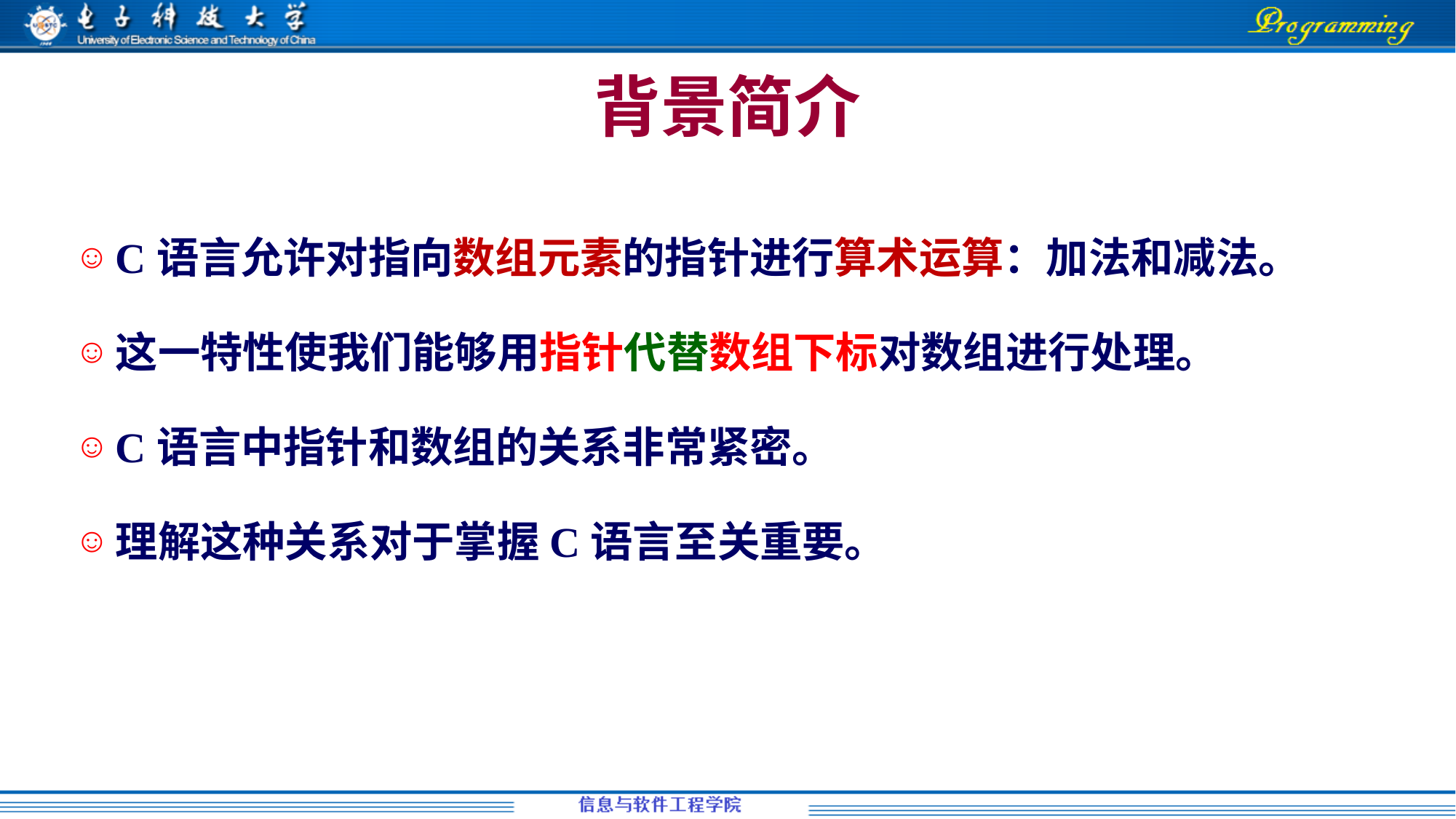

背景简介
C语言允许对指向数组元素的指针进行算术运算：加法和减法。
这一特性使我们能够用指针代替数组下标对数组进行处理。
C语言中指针和数组的关系非常紧密。
理解这种关系对于掌握C语言至关重要。